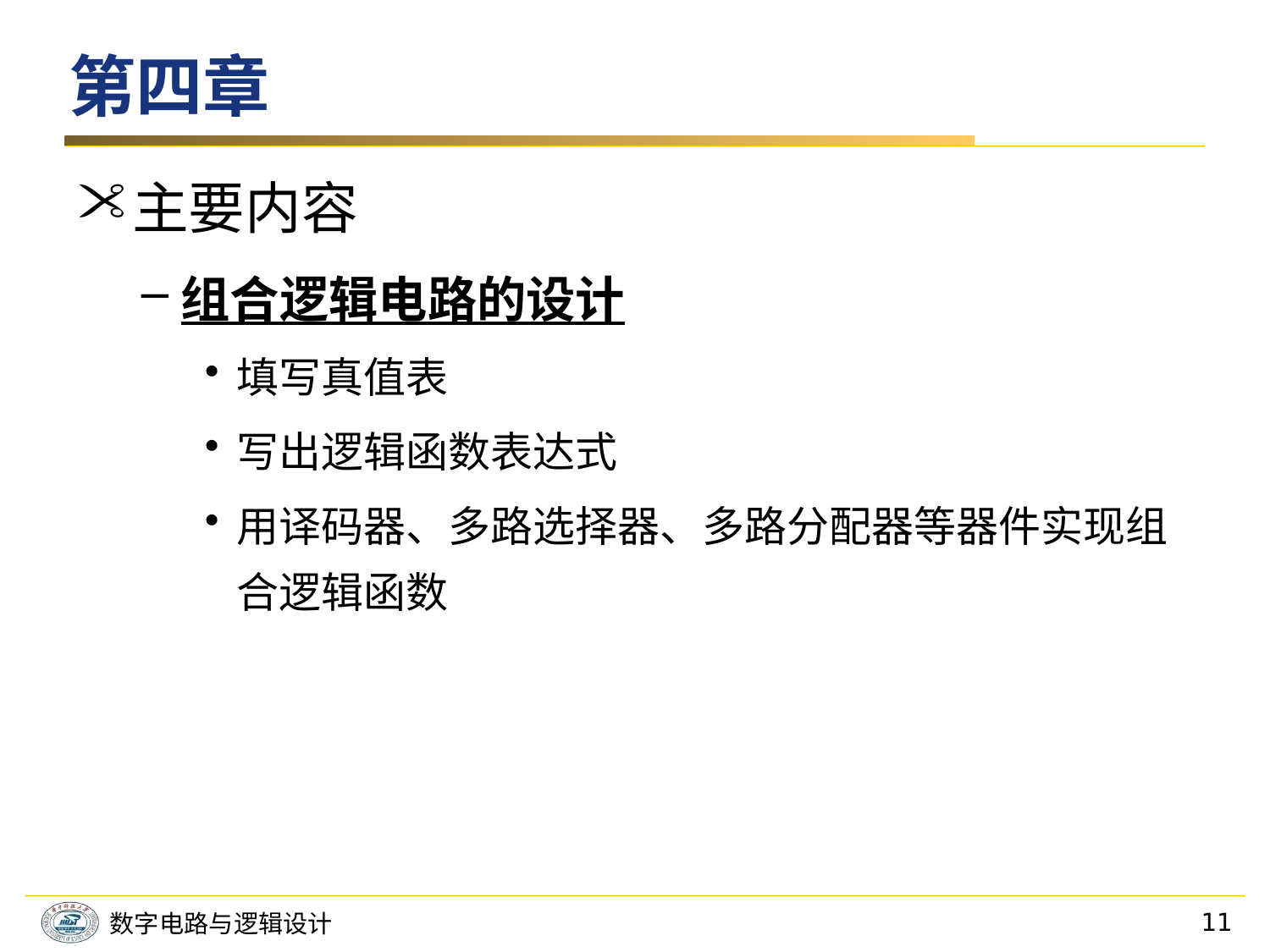

# 第四章
主要内容
组合逻辑电路的设计
填写真值表
写出逻辑函数表达式
用译码器、多路选择器、多路分配器等器件实现组合逻辑函数
11
数字电路与逻辑设计